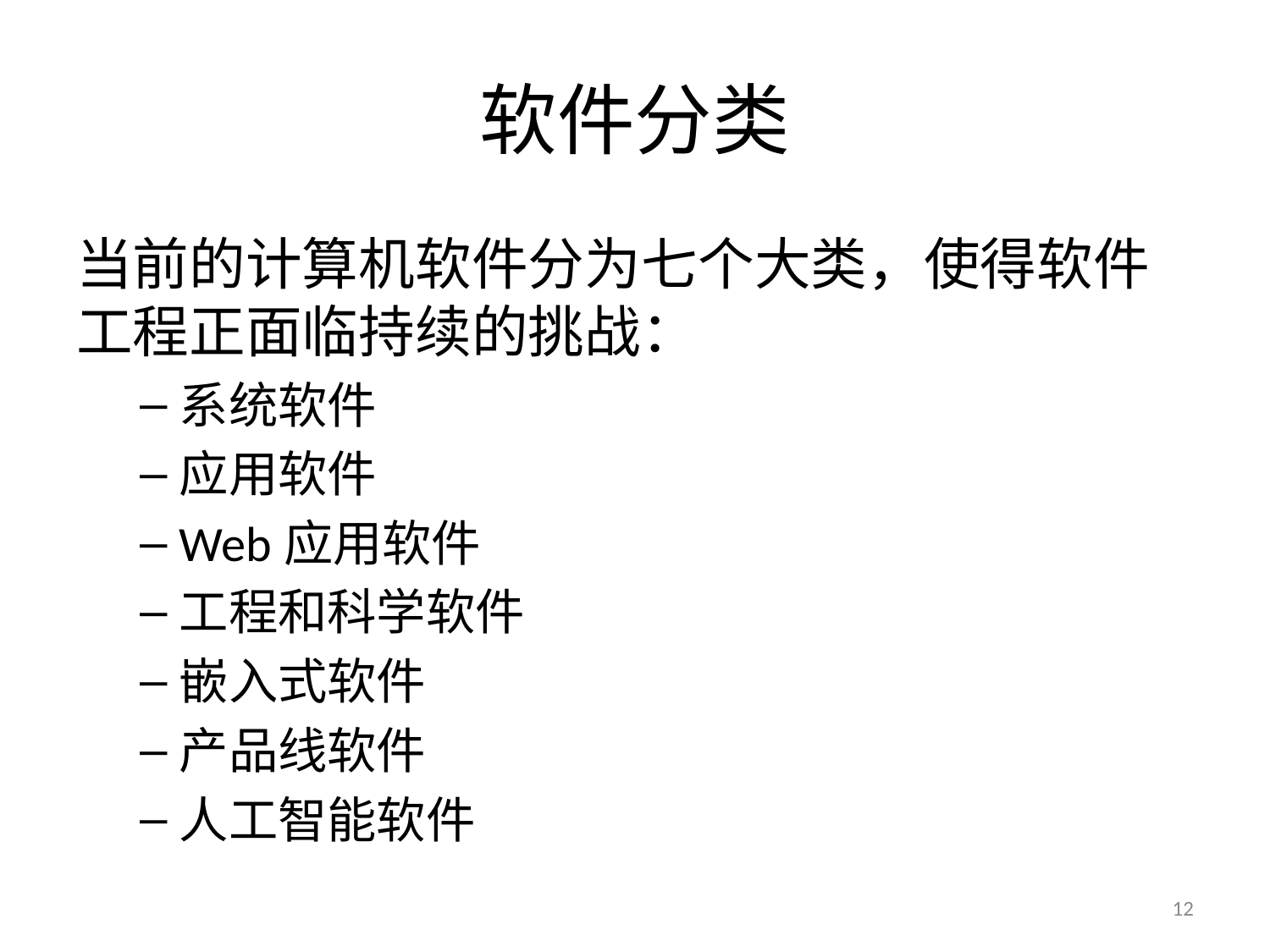

# 软件分类
当前的计算机软件分为七个大类，使得软件工程正面临持续的挑战：
系统软件
应用软件
Web应用软件
工程和科学软件
嵌入式软件
产品线软件
人工智能软件
12